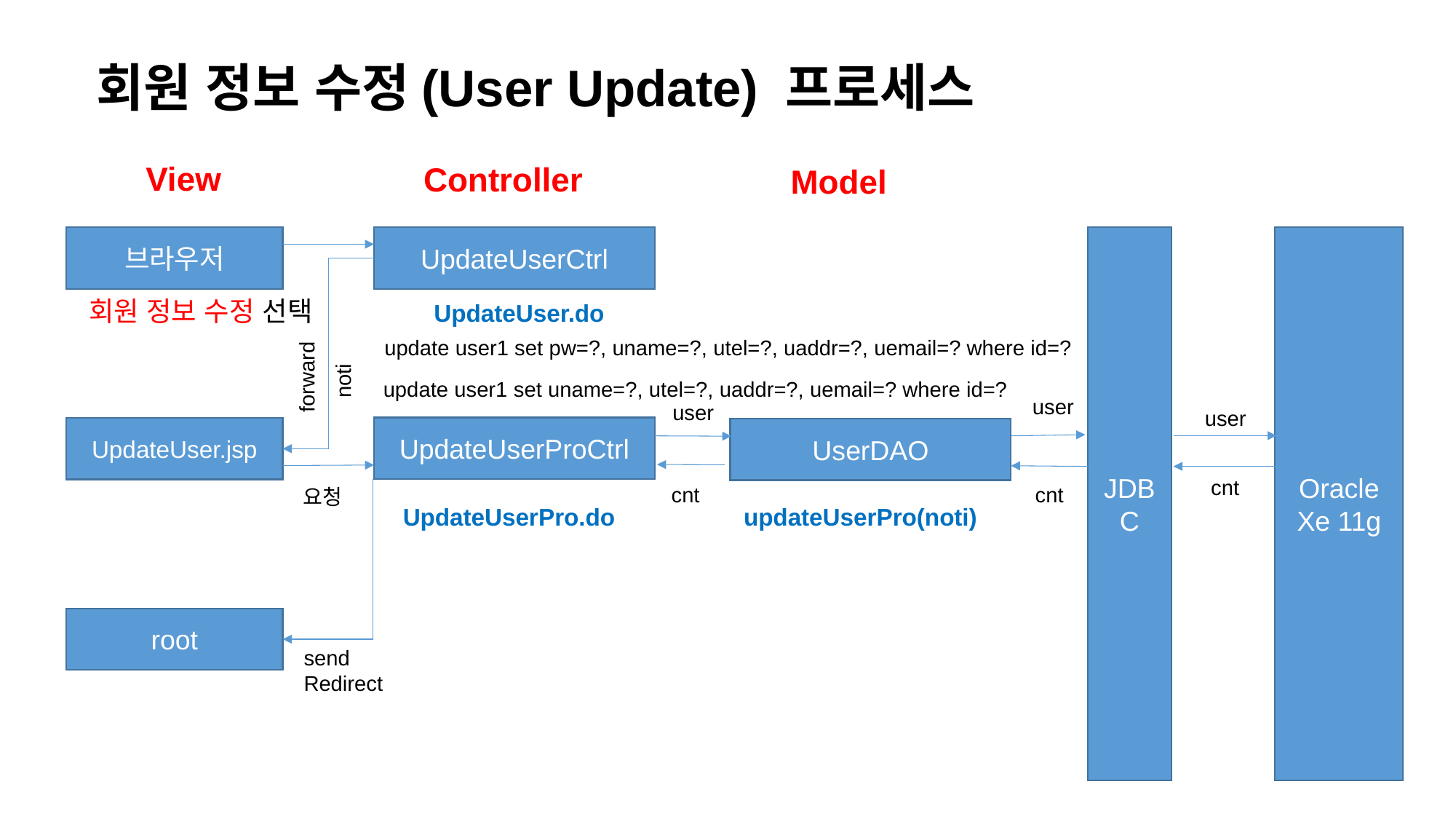

회원 정보 수정(User Update) 프로세스
View
Controller
Model
JDBC
Oracle
Xe 11g
브라우저
UpdateUserCtrl
회원 정보 수정 선택
UpdateUser.do
update user1 set pw=?, uname=?, utel=?, uaddr=?, uemail=? where id=?
forward
noti
update user1 set uname=?, utel=?, uaddr=?, uemail=? where id=?
user
user
user
UpdateUserProCtrl
UpdateUser.jsp
UserDAO
cnt
cnt
cnt
요청
UpdateUserPro.do
updateUserPro(noti)
root
send
Redirect